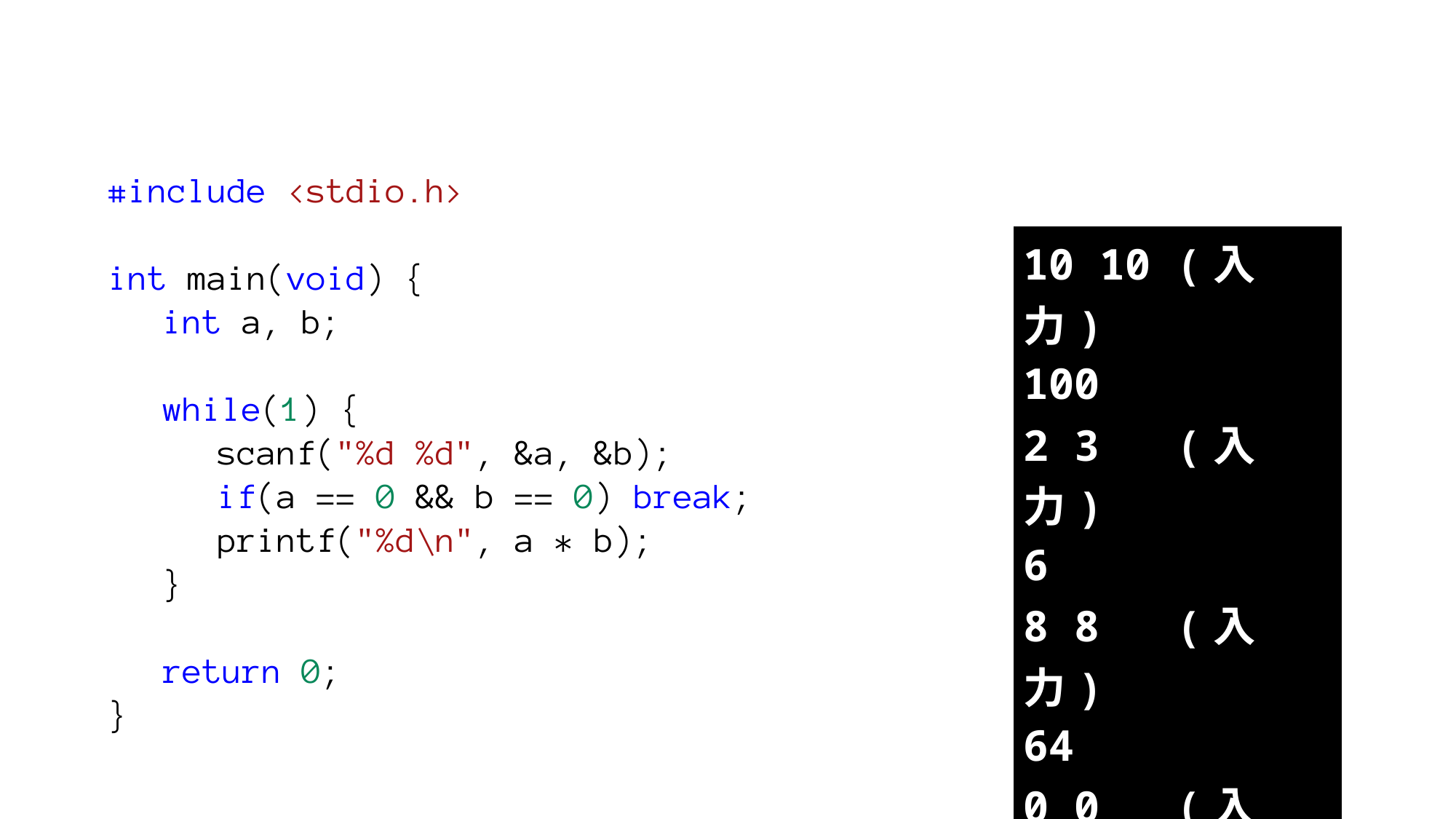

#include <stdio.h>
int main(void) {
int a, b;

while(1) {
scanf("%d %d", &a, &b);
if(a == 0 && b == 0) break;
printf("%d\n", a * b);
}

return 0;
}
| 10 10 (入力) 100 2 3 (入力) 6 8 8 (入力) 64 0 0 (入力) |
| --- |